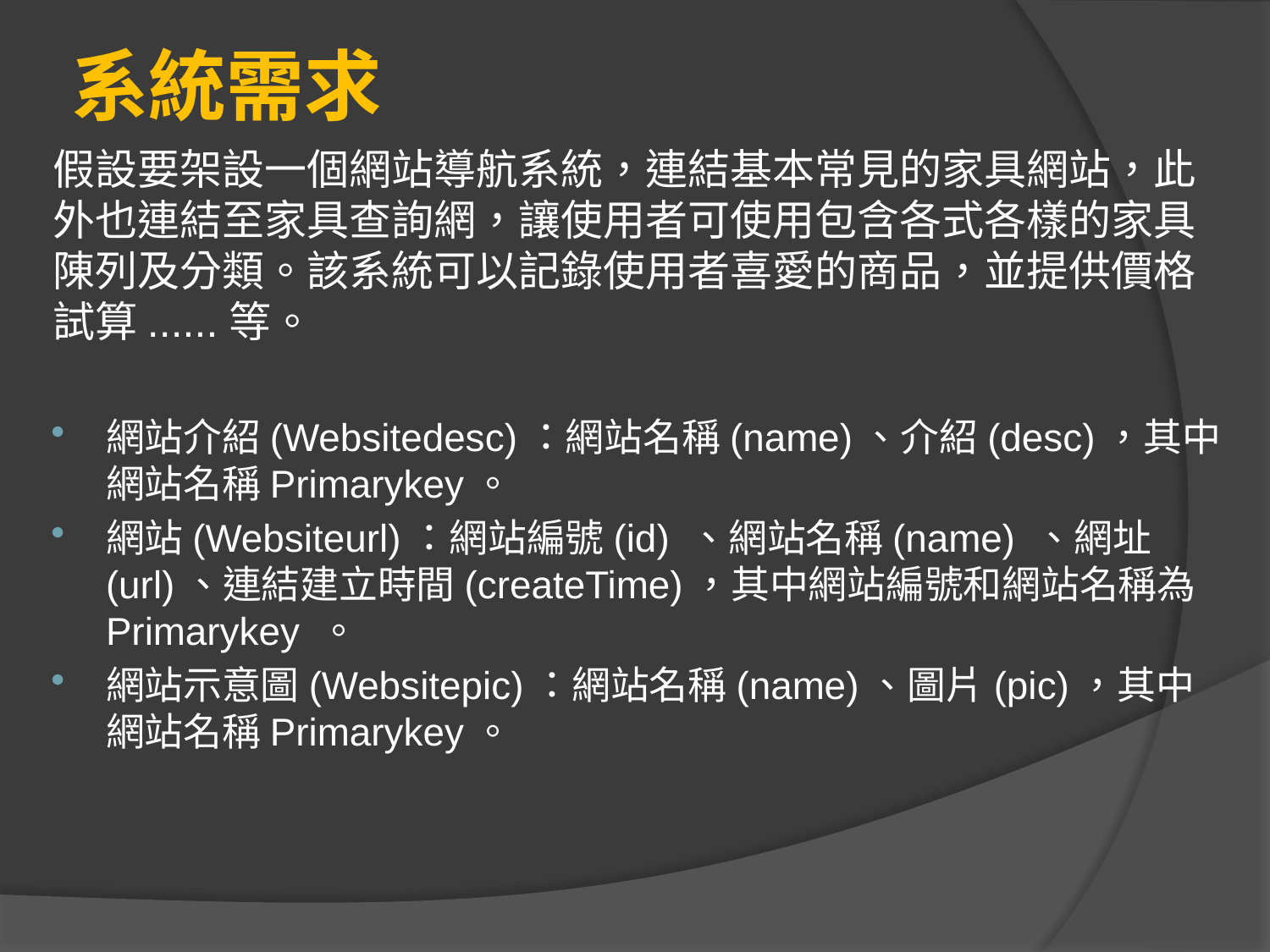

# 系統需求
假設要架設一個網站導航系統，連結基本常見的家具網站，此外也連結至家具查詢網，讓使用者可使用包含各式各樣的家具陳列及分類。該系統可以記錄使用者喜愛的商品，並提供價格試算......等。

網站介紹(Websitedesc)：網站名稱(name)、介紹(desc)，其中網站名稱Primarykey。
網站(Websiteurl)：網站編號(id) 、網站名稱(name) 、網址(url)、連結建立時間(createTime)，其中網站編號和網站名稱為Primarykey 。
網站示意圖(Websitepic)：網站名稱(name)、圖片(pic)，其中網站名稱Primarykey。